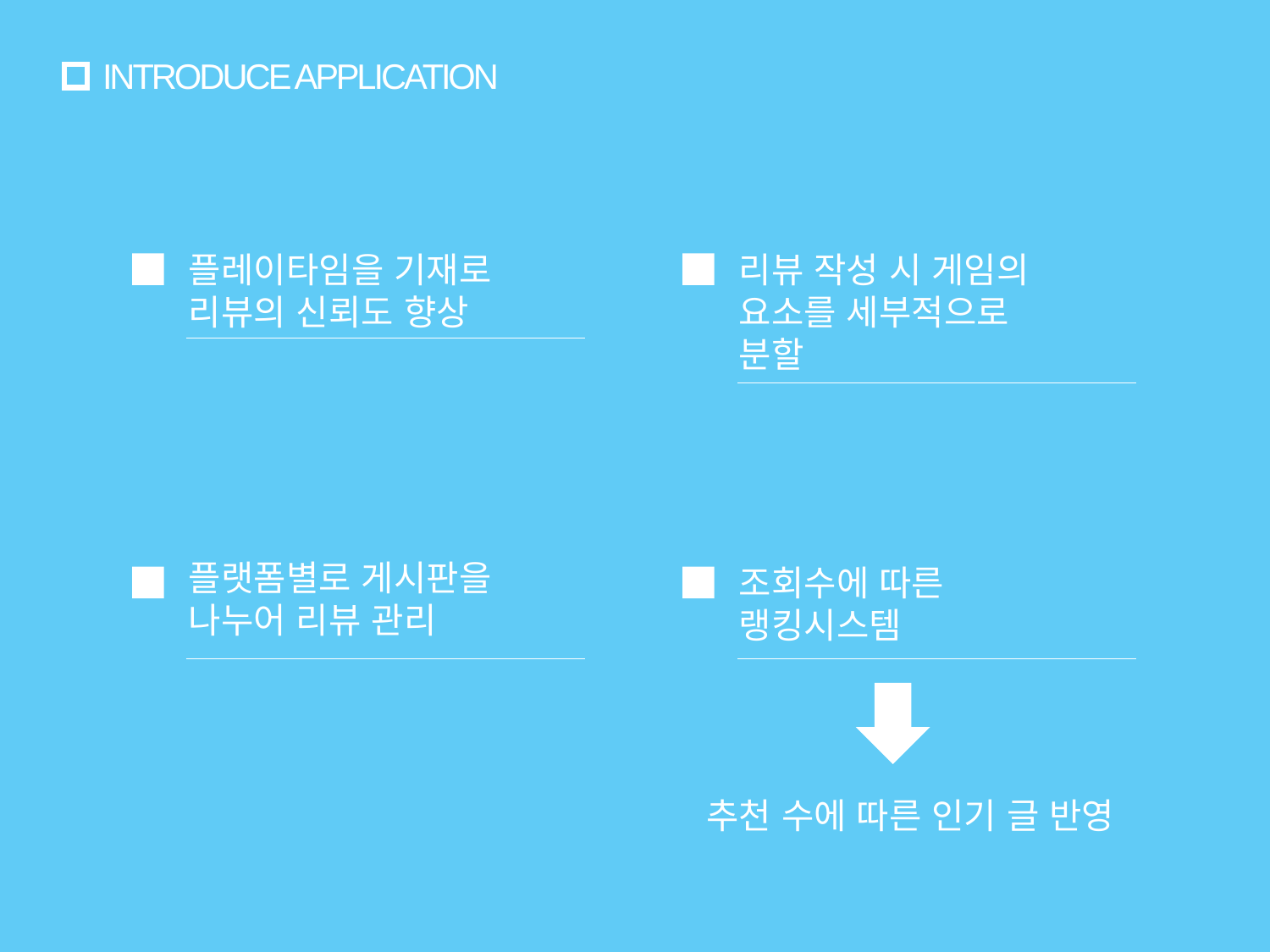

# INTRODUCE APPLICATION
플레이타임을 기재로 리뷰의 신뢰도 향상
리뷰 작성 시 게임의 요소를 세부적으로 분할

플랫폼별로 게시판을 나누어 리뷰 관리
조회수에 따른 랭킹시스템

추천 수에 따른 인기 글 반영